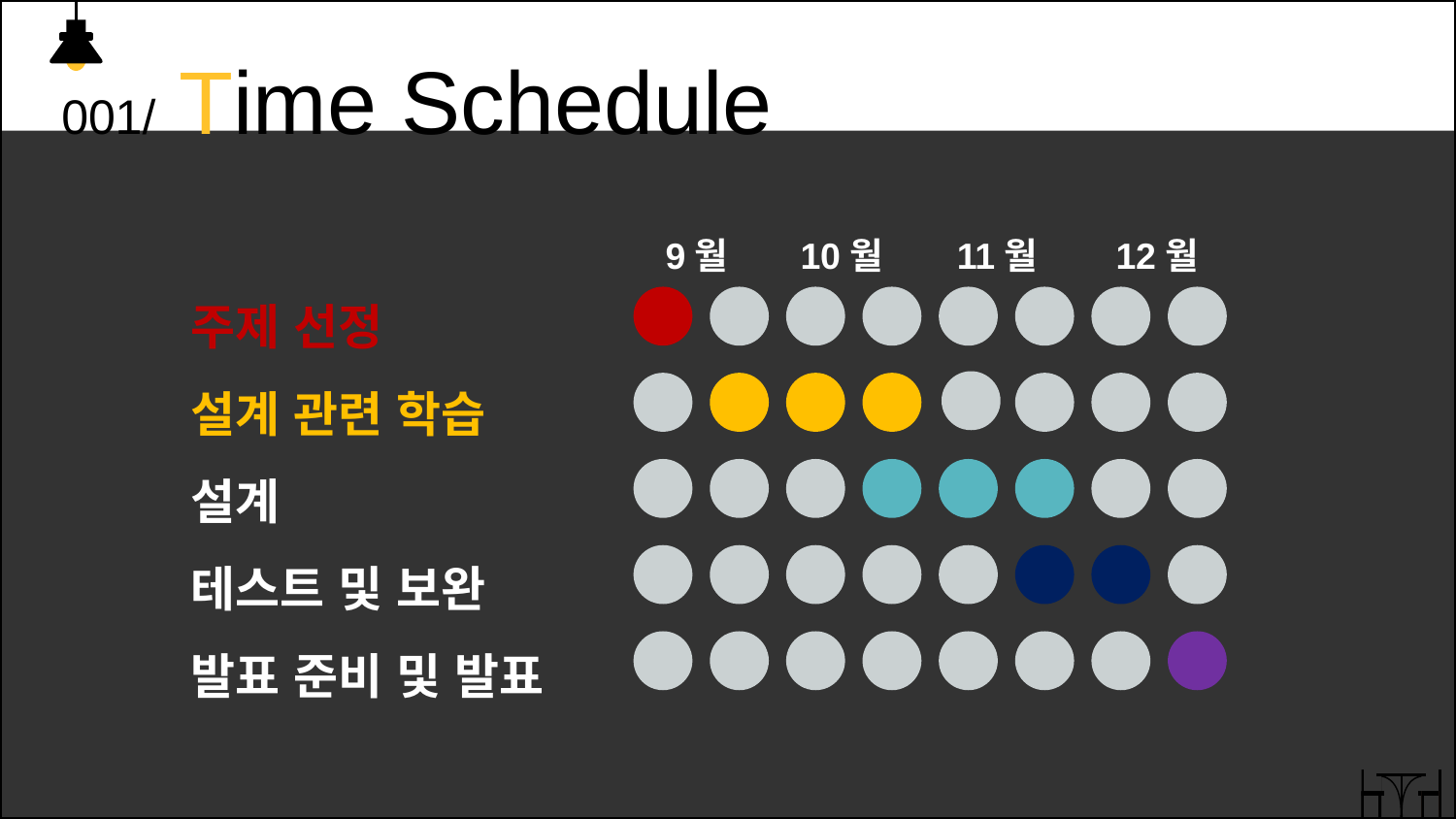

001/ Time Schedule
9월
10월
11월
12월
주제 선정
설계 관련 학습
설계
테스트 및 보완
발표 준비 및 발표